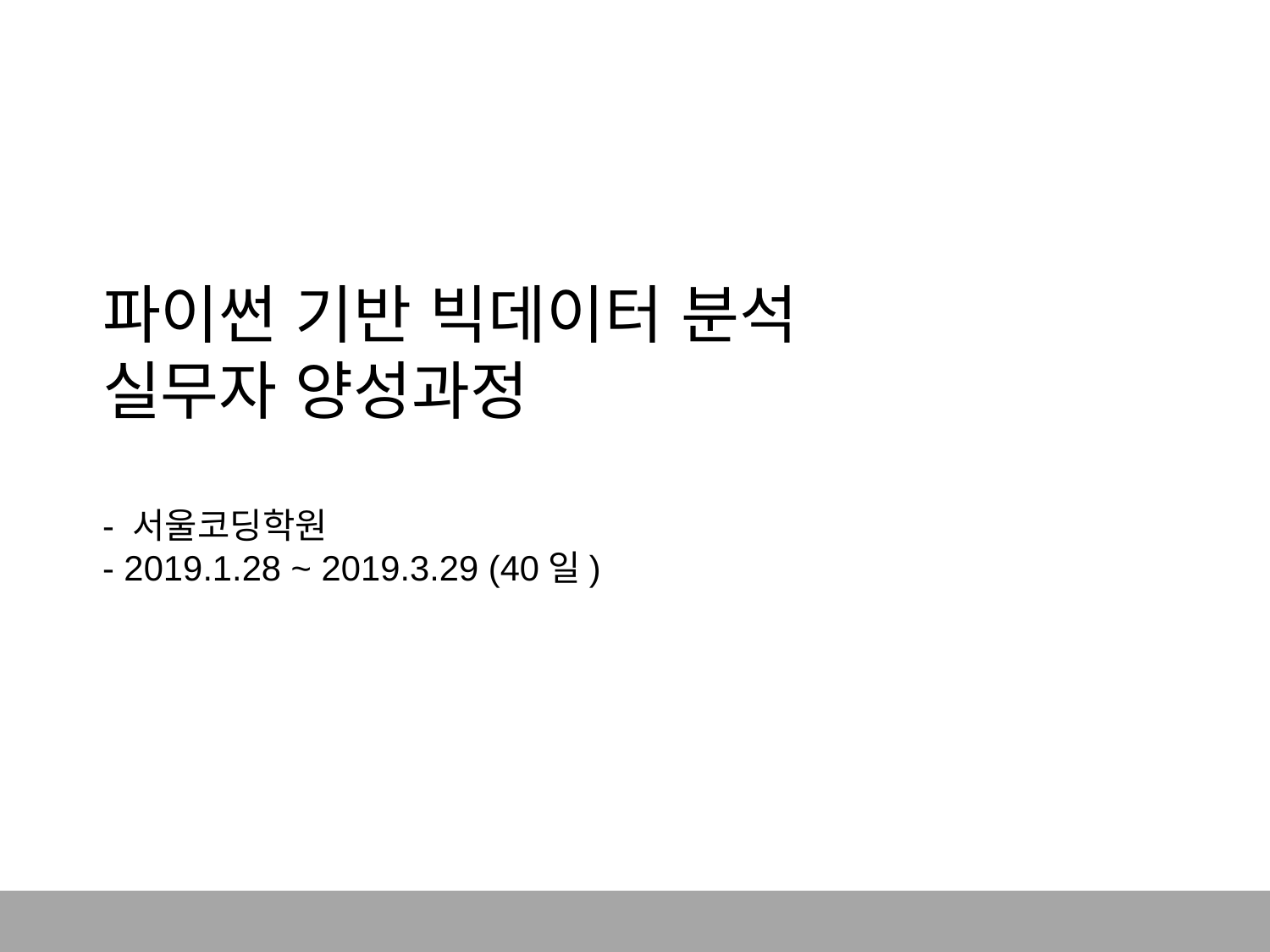

# 파이썬 기반 빅데이터 분석 실무자 양성과정 - 서울코딩학원 - 2019.1.28 ~ 2019.3.29 (40일)